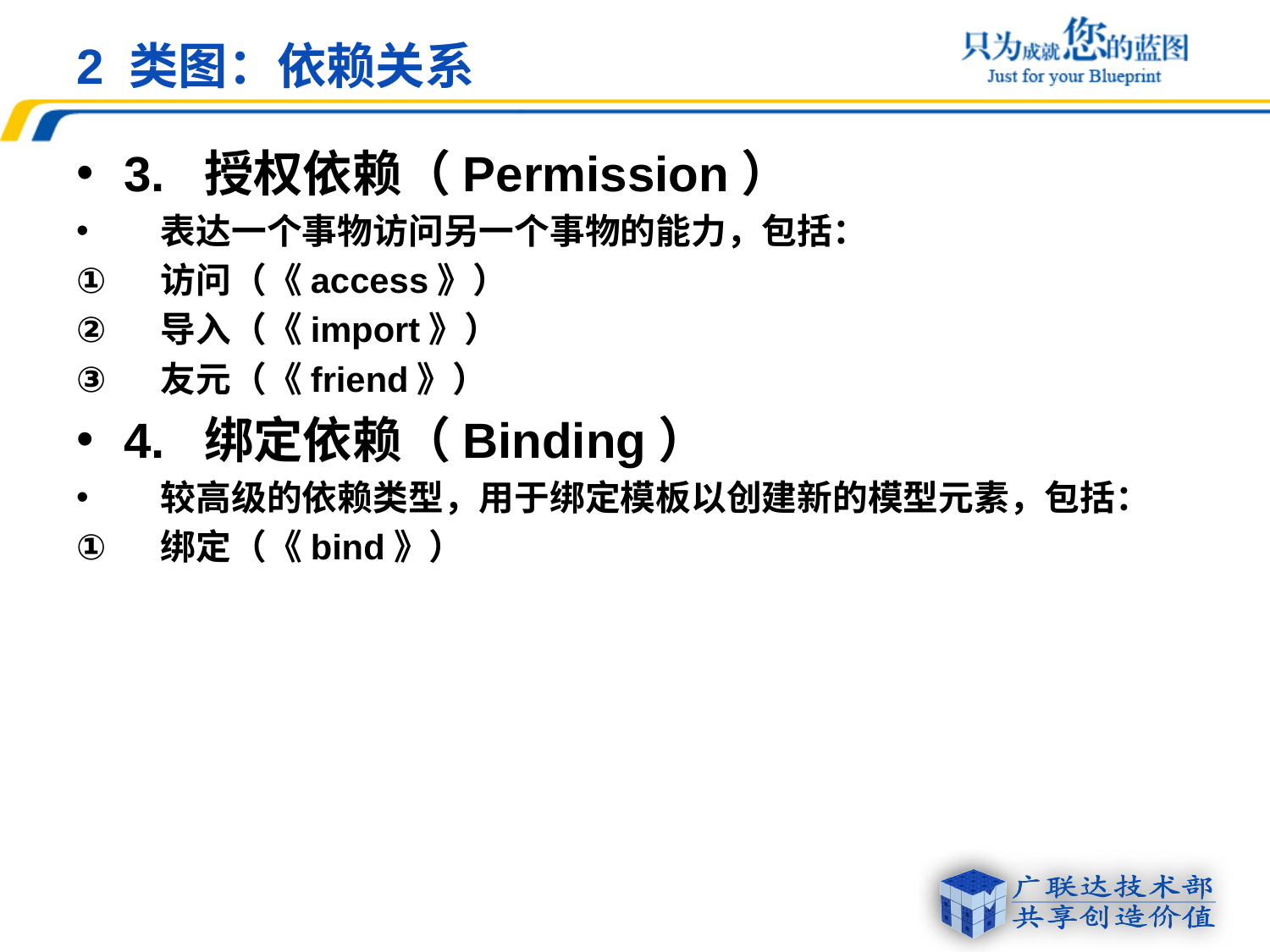

# 2 类图：依赖关系
3.  授权依赖（Permission）
表达一个事物访问另一个事物的能力，包括：
访问（《access》）
导入（《import》）
友元（《friend》）
4.  绑定依赖（Binding）
较高级的依赖类型，用于绑定模板以创建新的模型元素，包括：
绑定（《bind》）